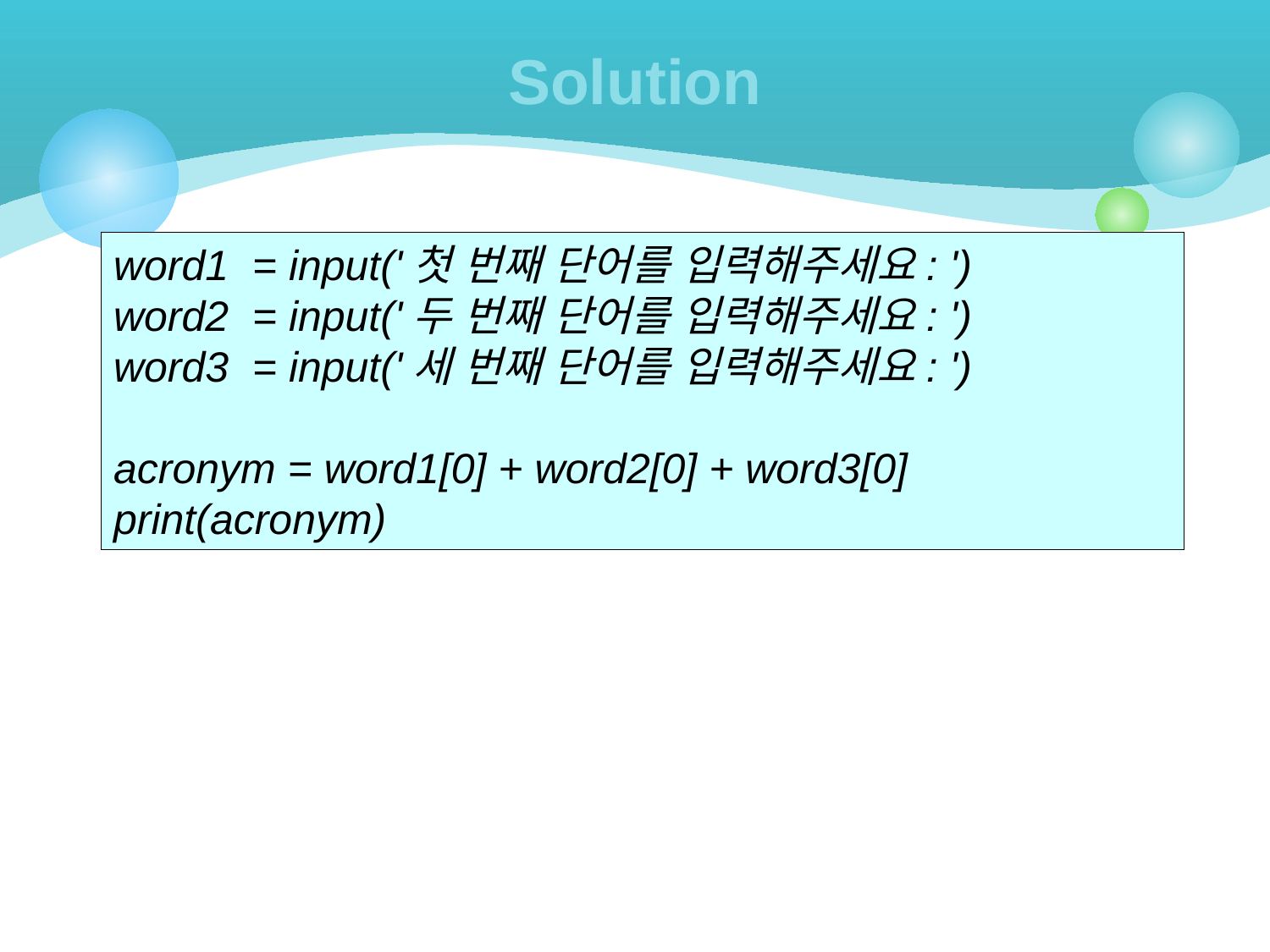

# Solution
word1  = input('첫 번째 단어를 입력해주세요: ')
word2  = input('두 번째 단어를 입력해주세요: ')
word3  = input('세 번째 단어를 입력해주세요: ')

acronym = word1[0] + word2[0] + word3[0]
print(acronym)